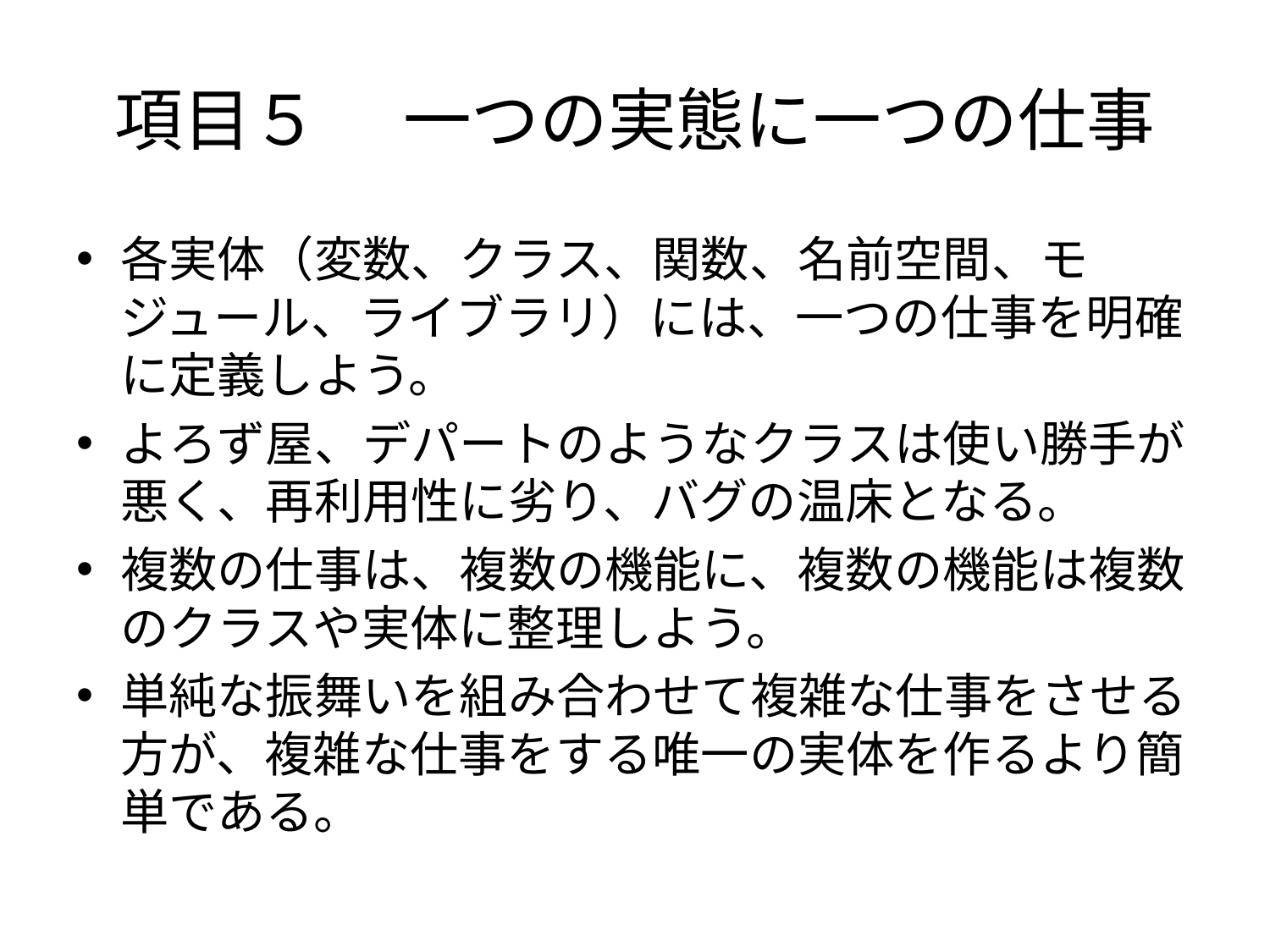

# 項目５　 一つの実態に一つの仕事
各実体（変数、クラス、関数、名前空間、モジュール、ライブラリ）には、一つの仕事を明確に定義しよう。
よろず屋、デパートのようなクラスは使い勝手が悪く、再利用性に劣り、バグの温床となる。
複数の仕事は、複数の機能に、複数の機能は複数のクラスや実体に整理しよう。
単純な振舞いを組み合わせて複雑な仕事をさせる方が、複雑な仕事をする唯一の実体を作るより簡単である。